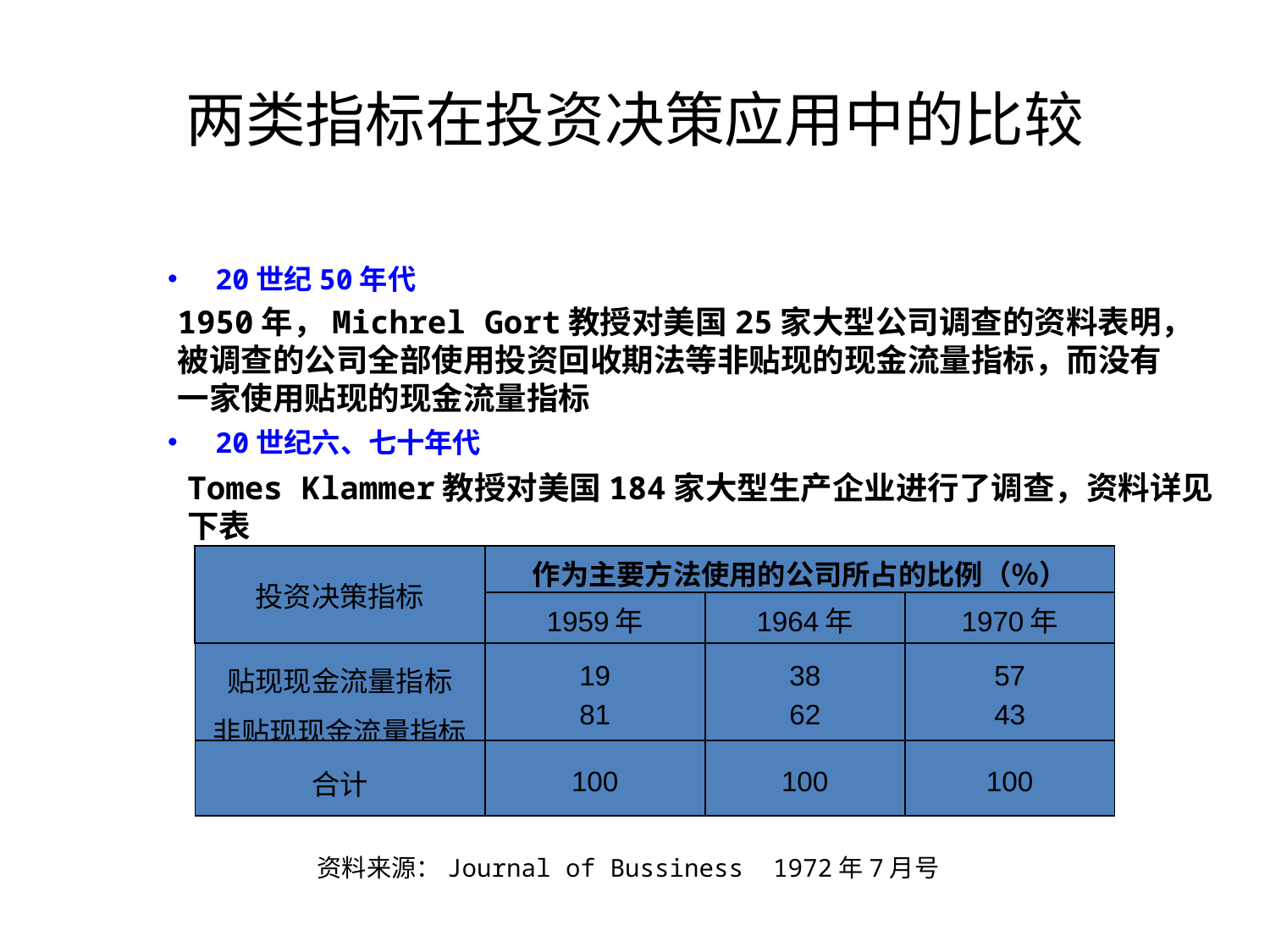

两类指标在投资决策应用中的比较
20世纪50年代

20世纪六、七十年代
1950年，Michrel Gort教授对美国25家大型公司调查的资料表明，被调查的公司全部使用投资回收期法等非贴现的现金流量指标，而没有一家使用贴现的现金流量指标
Tomes Klammer教授对美国184家大型生产企业进行了调查，资料详见下表
| 投资决策指标 | 作为主要方法使用的公司所占的比例（％） |  |  |
| --- | --- | --- | --- |
|  | 1959年 | 1964年 | 1970年 |
| 贴现现金流量指标 非贴现现金流量指标 | 19 81 | 38 62 | 57 43 |
| 合计 | 100 | 100 | 100 |
资料来源：Journal of Bussiness  1972年7月号